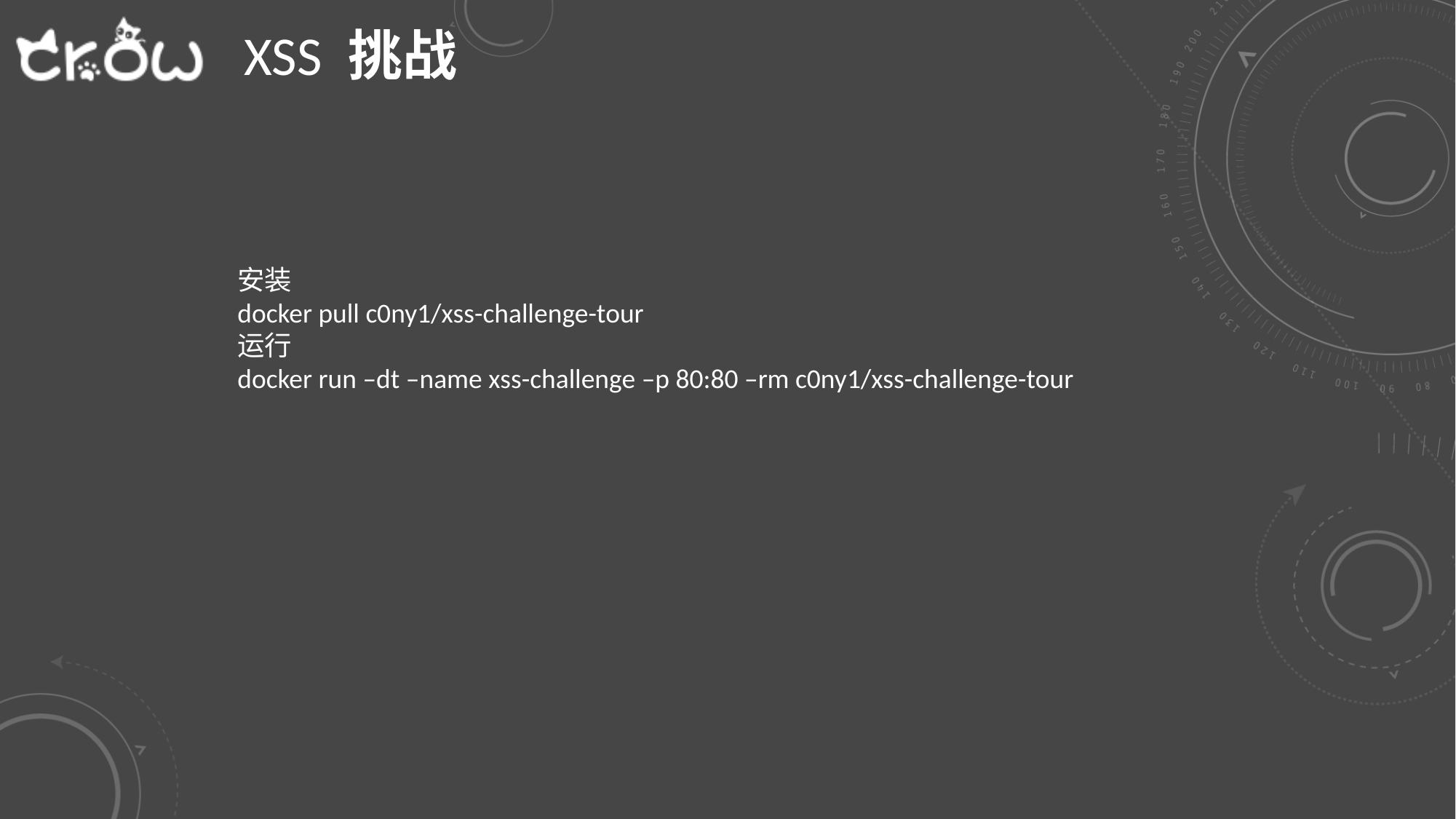

XSS 挑战

安装
docker pull c0ny1/xss-challenge-tour
运行
docker run –dt –name xss-challenge –p 80:80 –rm c0ny1/xss-challenge-tour